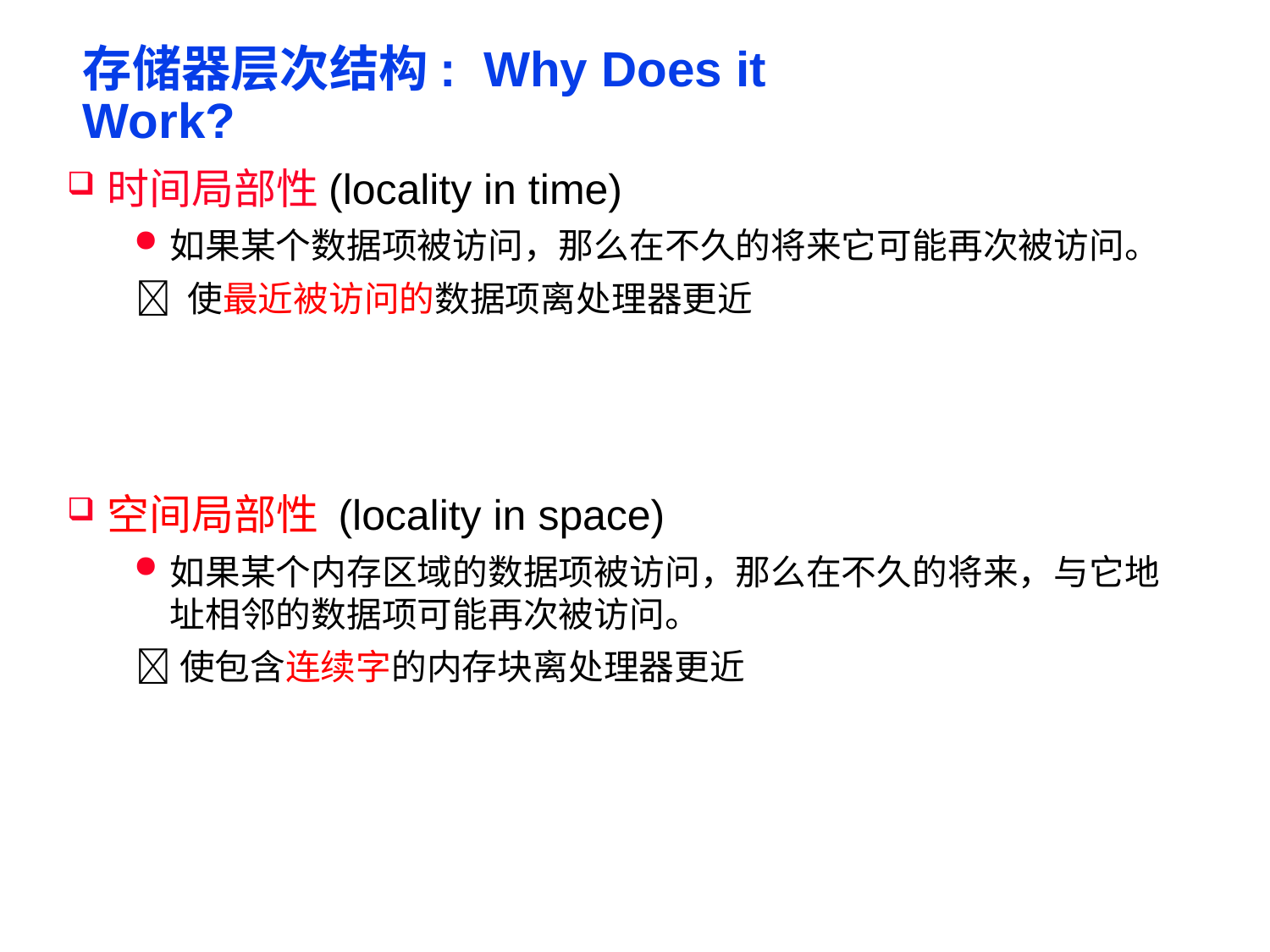

# 存储器层次结构:  Why Does it Work?
时间局部性(locality in time)
如果某个数据项被访问，那么在不久的将来它可能再次被访问。
⇒ 使最近被访问的数据项离处理器更近

空间局部性 (locality in space)
如果某个内存区域的数据项被访问，那么在不久的将来，与它地址相邻的数据项可能再次被访问。
⇒使包含连续字的内存块离处理器更近